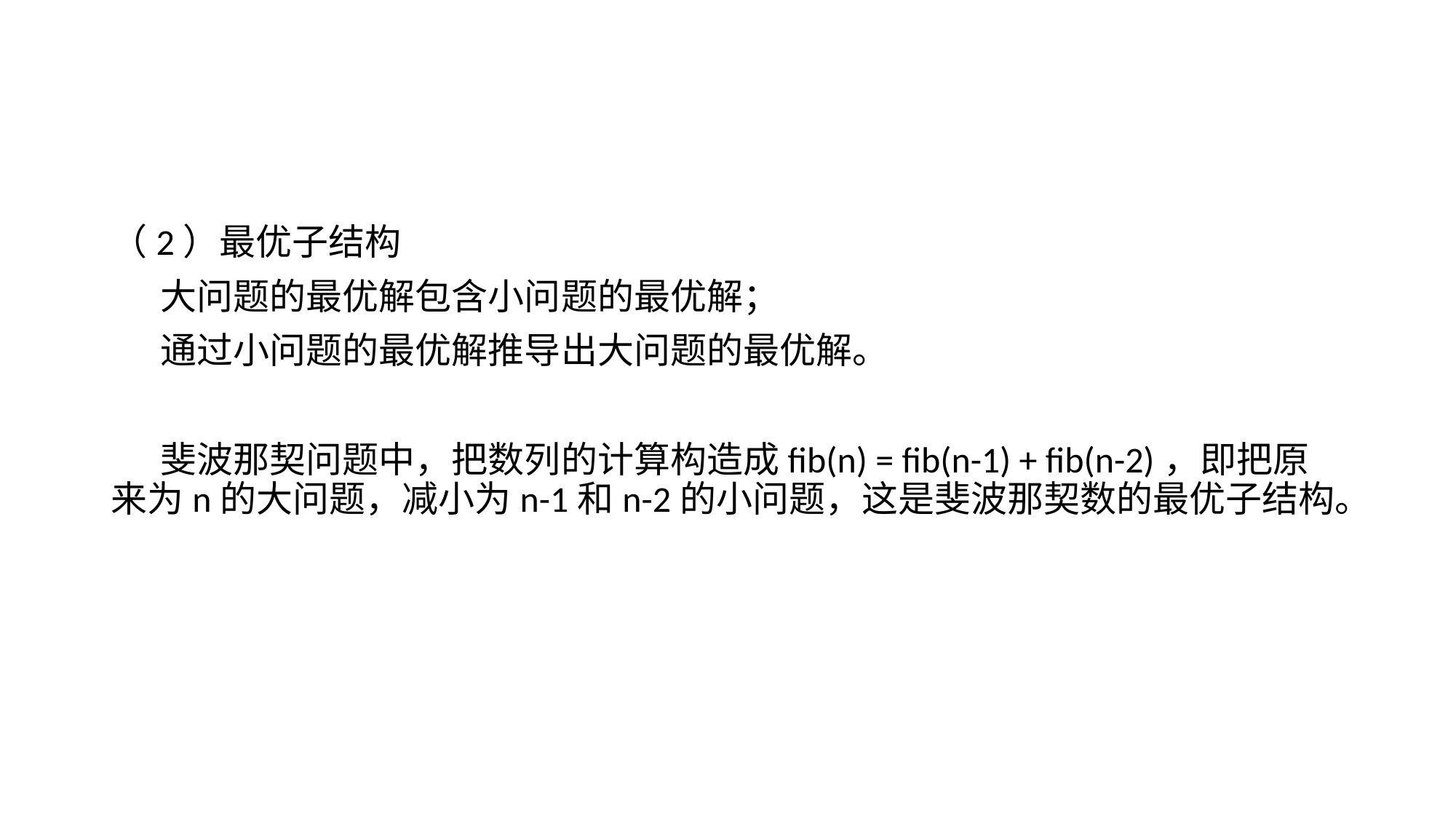

（2）最优子结构
     大问题的最优解包含小问题的最优解；
     通过小问题的最优解推导出大问题的最优解。

     斐波那契问题中，把数列的计算构造成fib(n) = fib(n-1) + fib(n-2)，即把原来为n的大问题，减小为n-1和n-2的小问题，这是斐波那契数的最优子结构。